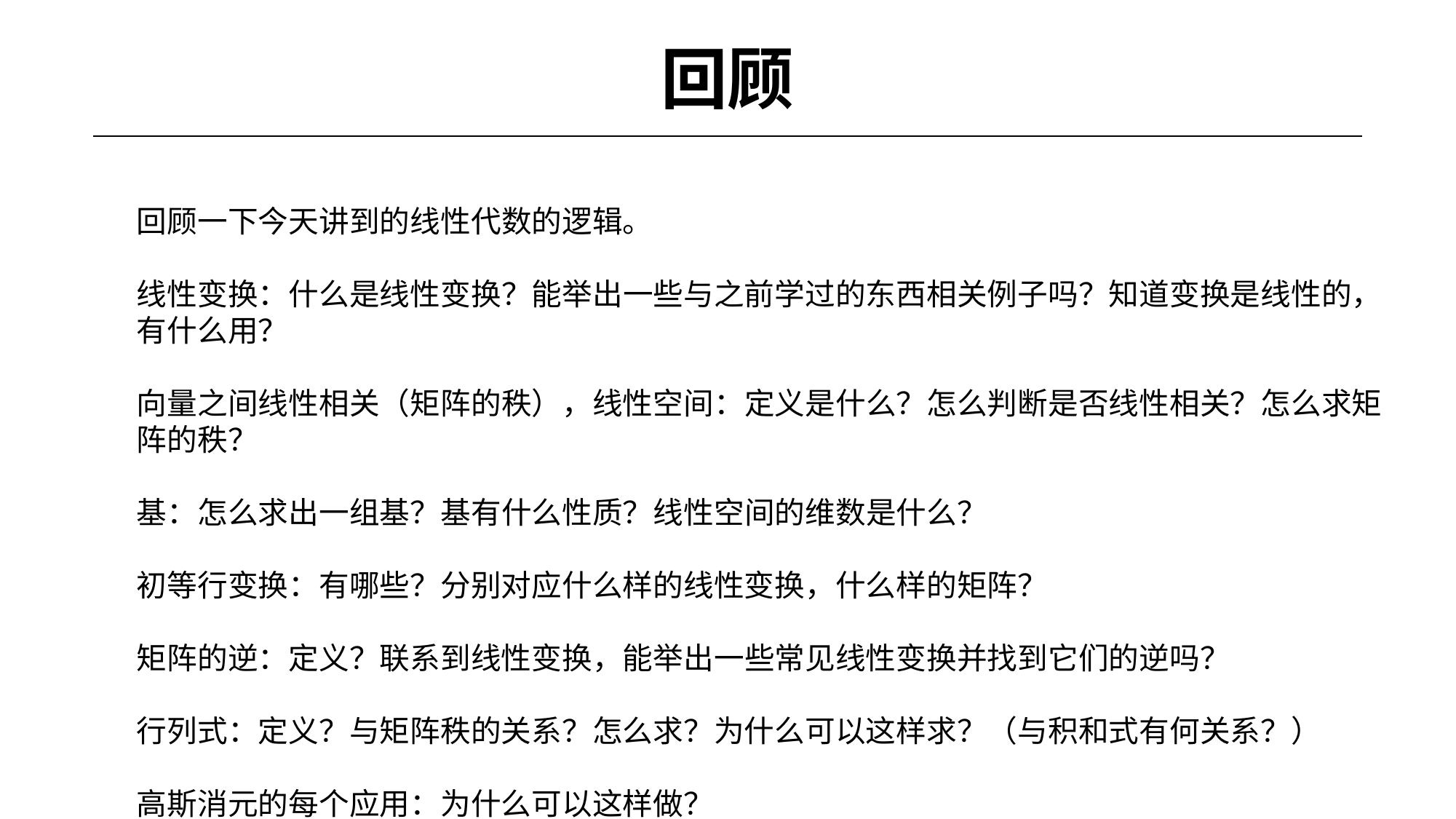

# 回顾
回顾一下今天讲到的线性代数的逻辑。

线性变换：什么是线性变换？能举出一些与之前学过的东西相关例子吗？知道变换是线性的，有什么用？

向量之间线性相关（矩阵的秩），线性空间：定义是什么？怎么判断是否线性相关？怎么求矩阵的秩？

基：怎么求出一组基？基有什么性质？线性空间的维数是什么？

初等行变换：有哪些？分别对应什么样的线性变换，什么样的矩阵？

矩阵的逆：定义？联系到线性变换，能举出一些常见线性变换并找到它们的逆吗？

行列式：定义？与矩阵秩的关系？怎么求？为什么可以这样求？（与积和式有何关系？）

高斯消元的每个应用：为什么可以这样做？